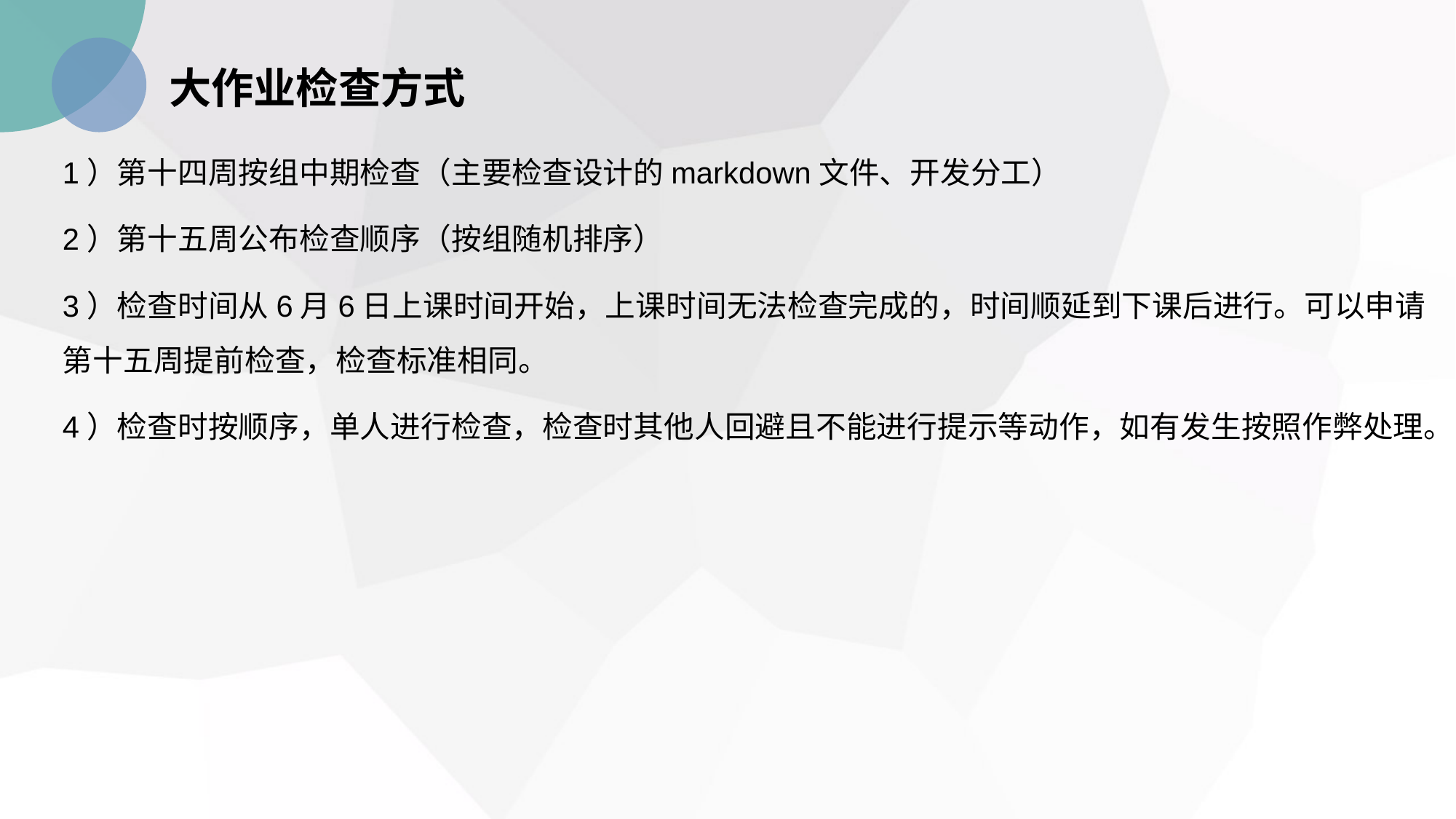

大作业检查方式
1）第十四周按组中期检查（主要检查设计的markdown文件、开发分工）
2）第十五周公布检查顺序（按组随机排序）
3）检查时间从6月6日上课时间开始，上课时间无法检查完成的，时间顺延到下课后进行。可以申请第十五周提前检查，检查标准相同。
4）检查时按顺序，单人进行检查，检查时其他人回避且不能进行提示等动作，如有发生按照作弊处理。